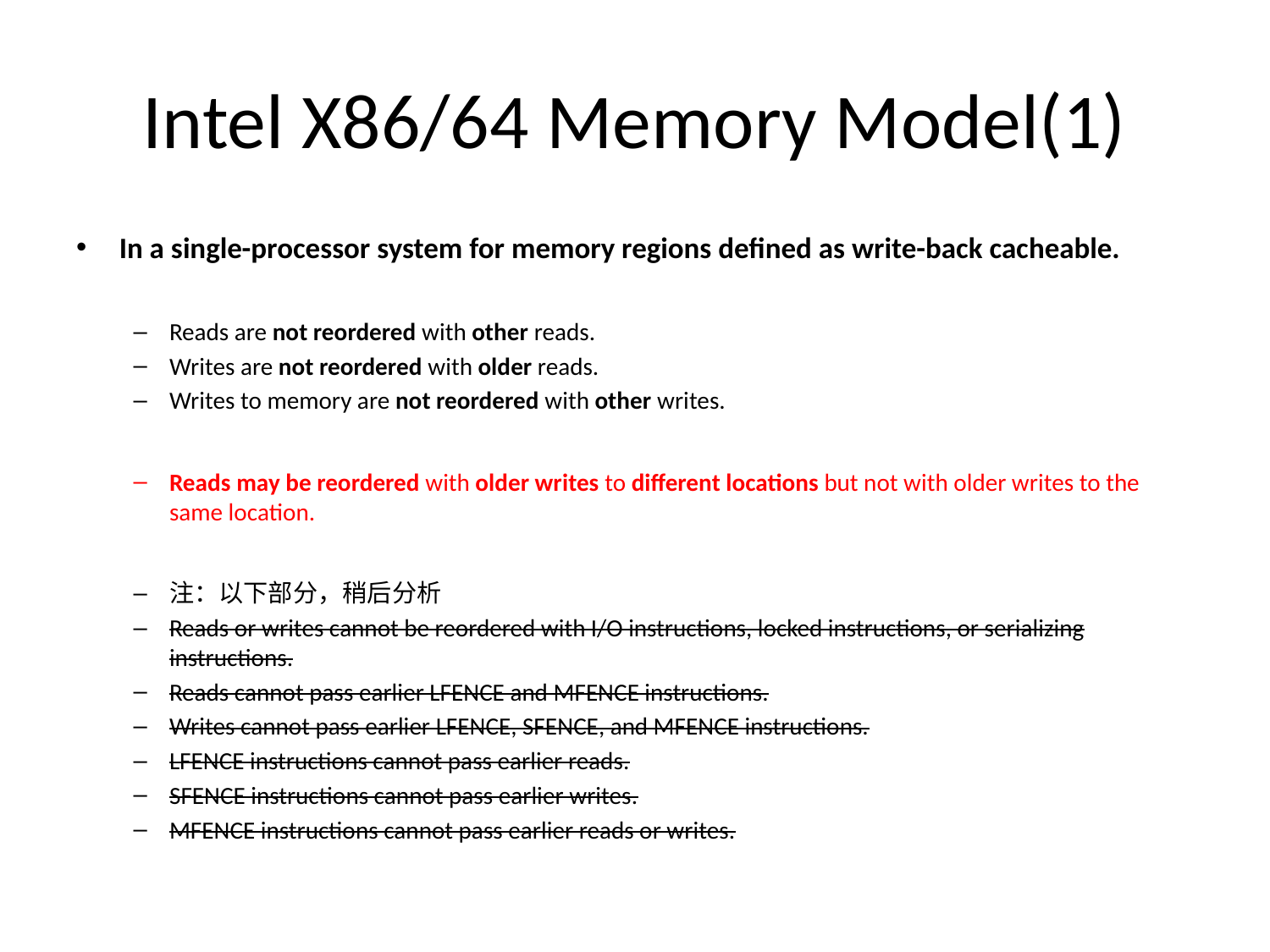

# Intel X86/64 Memory Model(1)
In a single-processor system for memory regions defined as write-back cacheable.

Reads are not reordered with other reads.
Writes are not reordered with older reads.
Writes to memory are not reordered with other writes.

Reads may be reordered with older writes to different locations but not with older writes to the same location.

注：以下部分，稍后分析
Reads or writes cannot be reordered with I/O instructions, locked instructions, or serializing instructions.
Reads cannot pass earlier LFENCE and MFENCE instructions.
Writes cannot pass earlier LFENCE, SFENCE, and MFENCE instructions.
LFENCE instructions cannot pass earlier reads.
SFENCE instructions cannot pass earlier writes.
MFENCE instructions cannot pass earlier reads or writes.